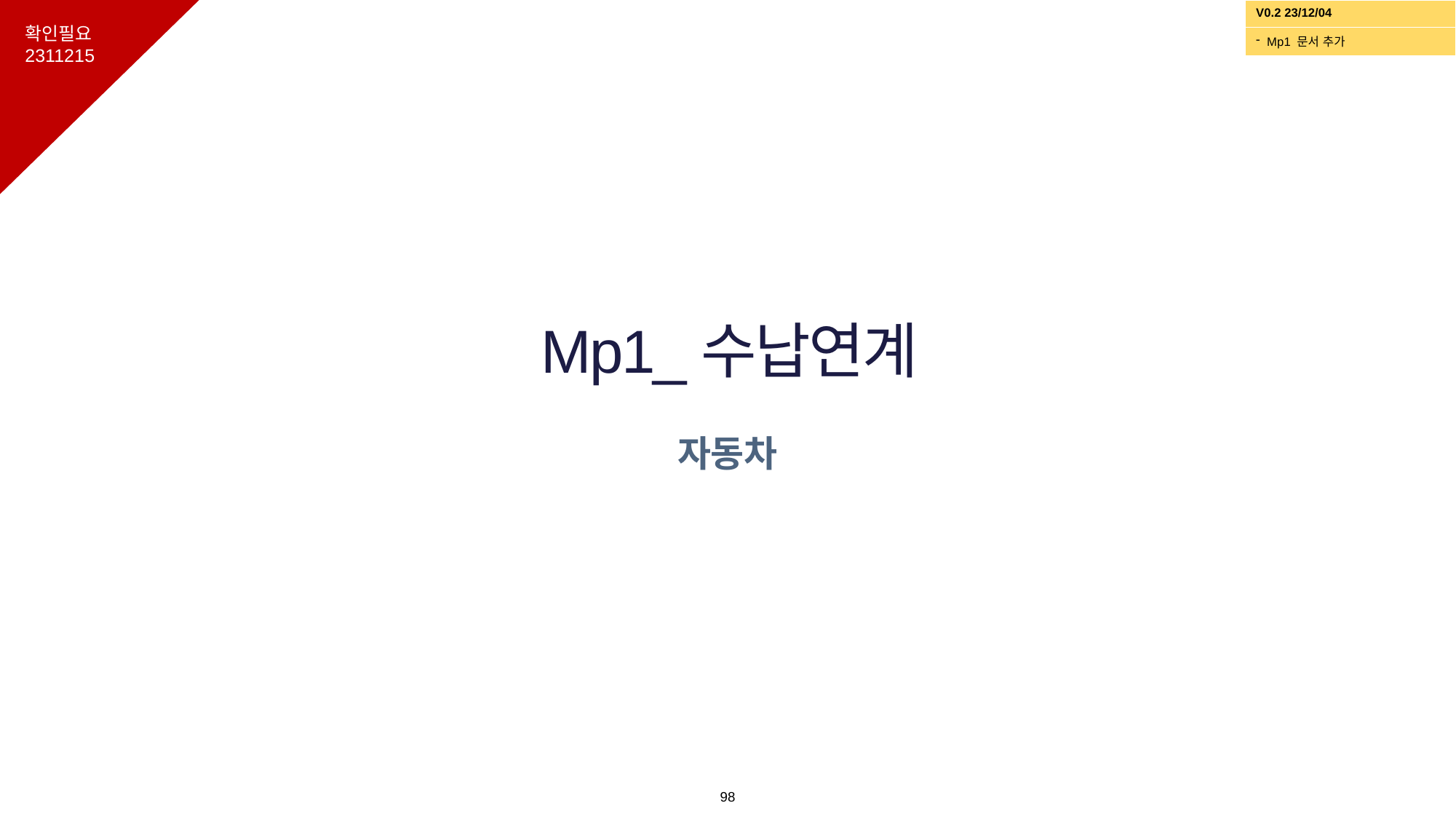

확인필요
2311215
| V0.2 23/12/04 |
| --- |
| Mp1 문서 추가 |
# Mp1_수납연계
자동차